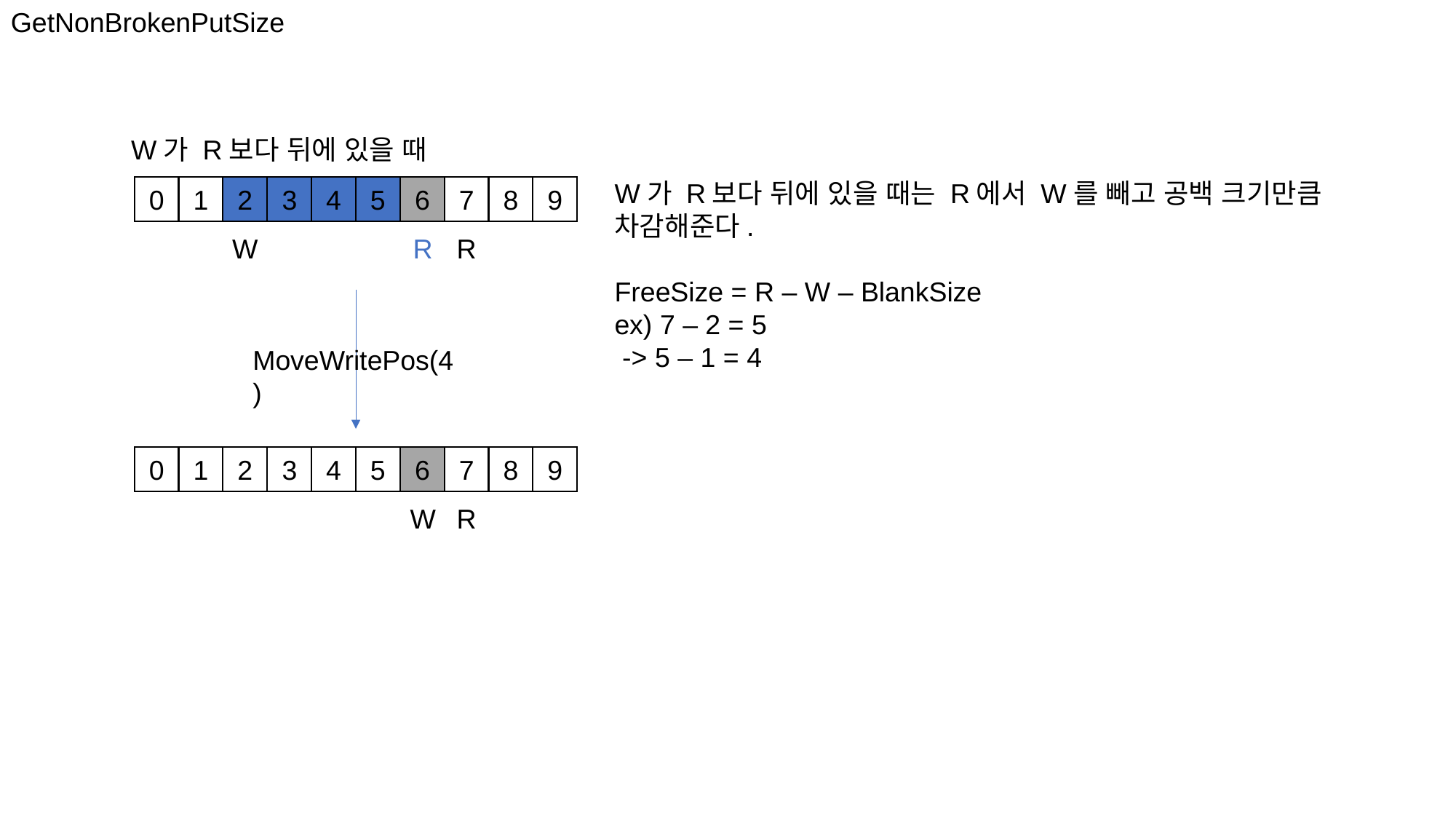

GetNonBrokenPutSize
W가 R보다 뒤에 있을 때
0
1
2
3
4
5
6
7
8
9
W
R
R
W가 R보다 뒤에 있을 때는 R에서 W를 빼고 공백 크기만큼 차감해준다.
FreeSize = R – W – BlankSize
ex) 7 – 2 = 5
 -> 5 – 1 = 4
MoveWritePos(4)
0
1
2
3
4
5
6
7
8
9
W
R